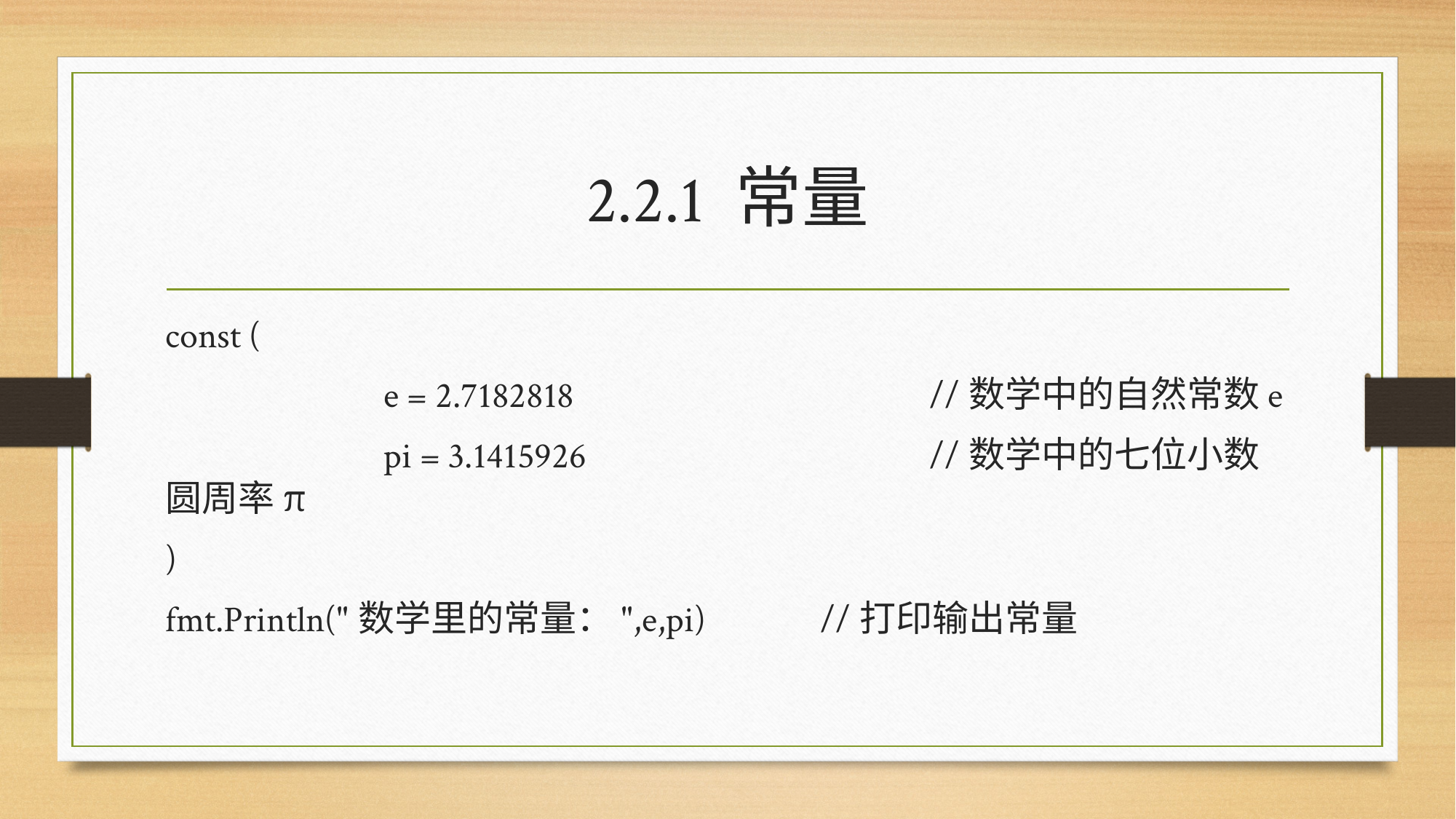

# 2.2.1 常量
const (
		e = 2.7182818                 		//数学中的自然常数e
		pi = 3.1415926                		//数学中的七位小数圆周率π
)
fmt.Println("数学里的常量：",e,pi)   	//打印输出常量